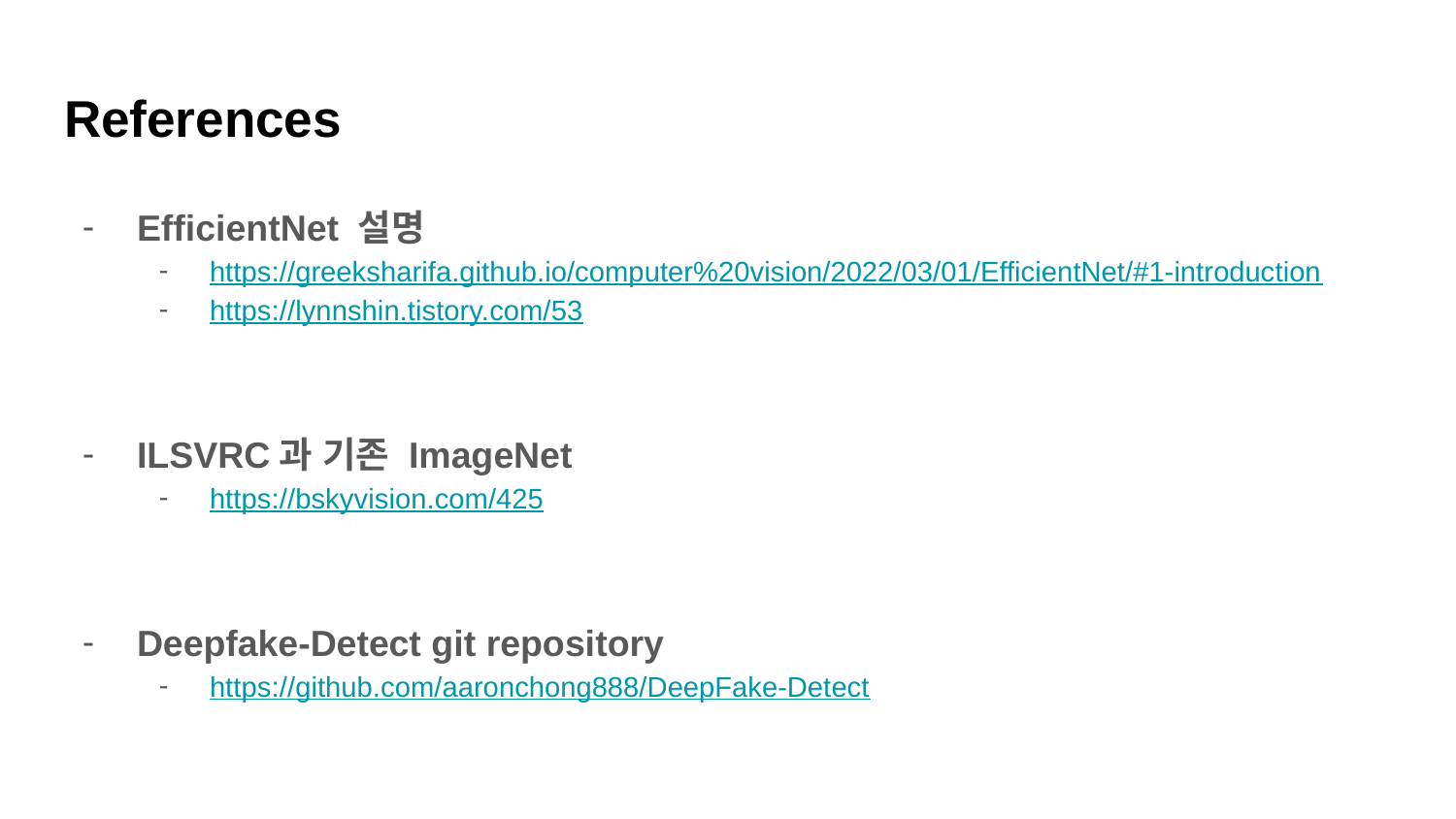

# References
EfficientNet 설명
https://greeksharifa.github.io/computer%20vision/2022/03/01/EfficientNet/#1-introduction
https://lynnshin.tistory.com/53

ILSVRC과 기존 ImageNet
https://bskyvision.com/425

Deepfake-Detect git repository
https://github.com/aaronchong888/DeepFake-Detect